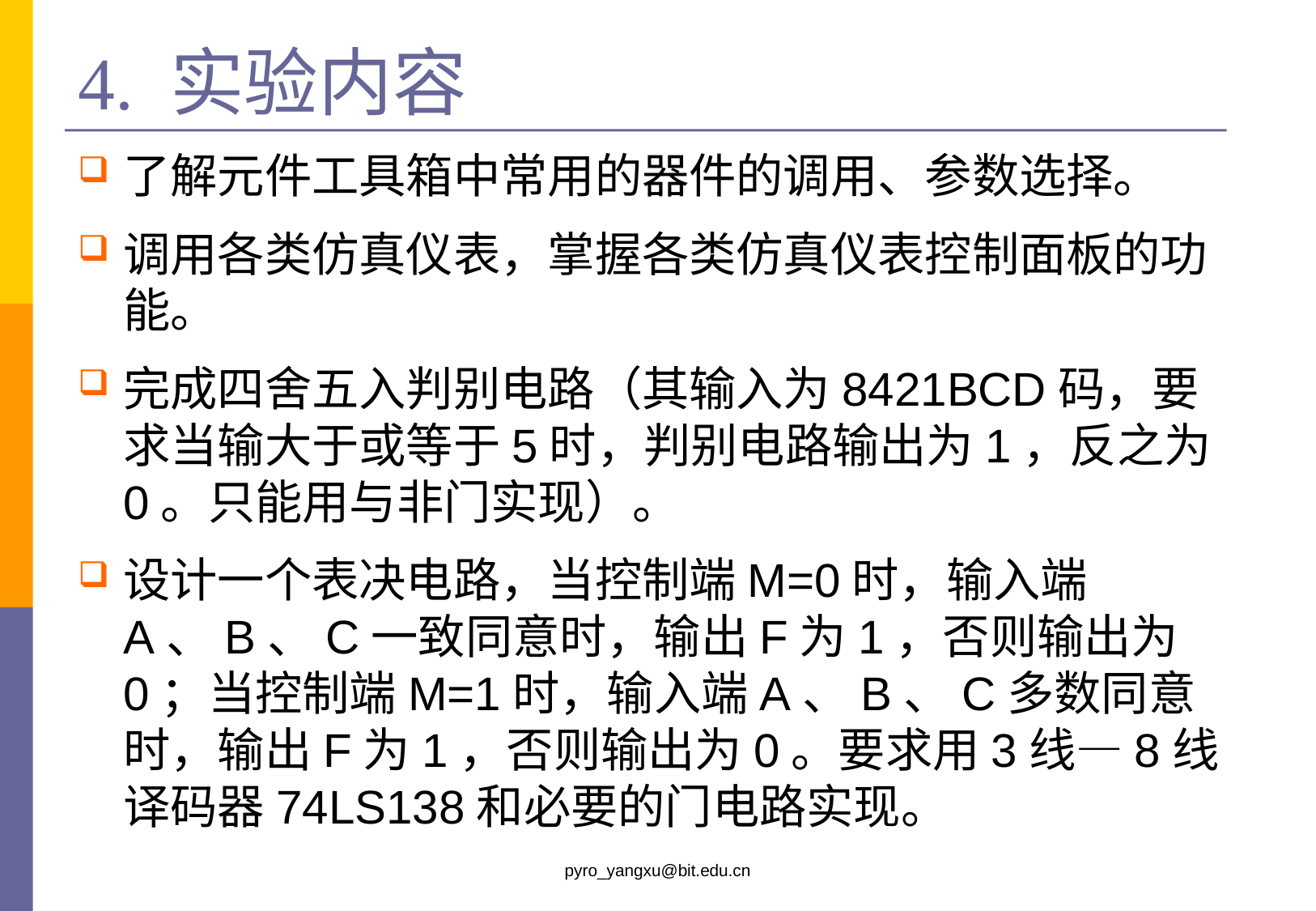

# 4. 实验内容
了解元件工具箱中常用的器件的调用、参数选择。
调用各类仿真仪表，掌握各类仿真仪表控制面板的功能。
完成四舍五入判别电路（其输入为8421BCD码，要求当输大于或等于5时，判别电路输出为1，反之为0。只能用与非门实现）。
设计一个表决电路，当控制端M=0时，输入端A、B、C一致同意时，输出F为1，否则输出为0；当控制端M=1时，输入端A、B、C多数同意时，输出F为1，否则输出为0。要求用3线—8线译码器74LS138和必要的门电路实现。
pyro_yangxu@bit.edu.cn